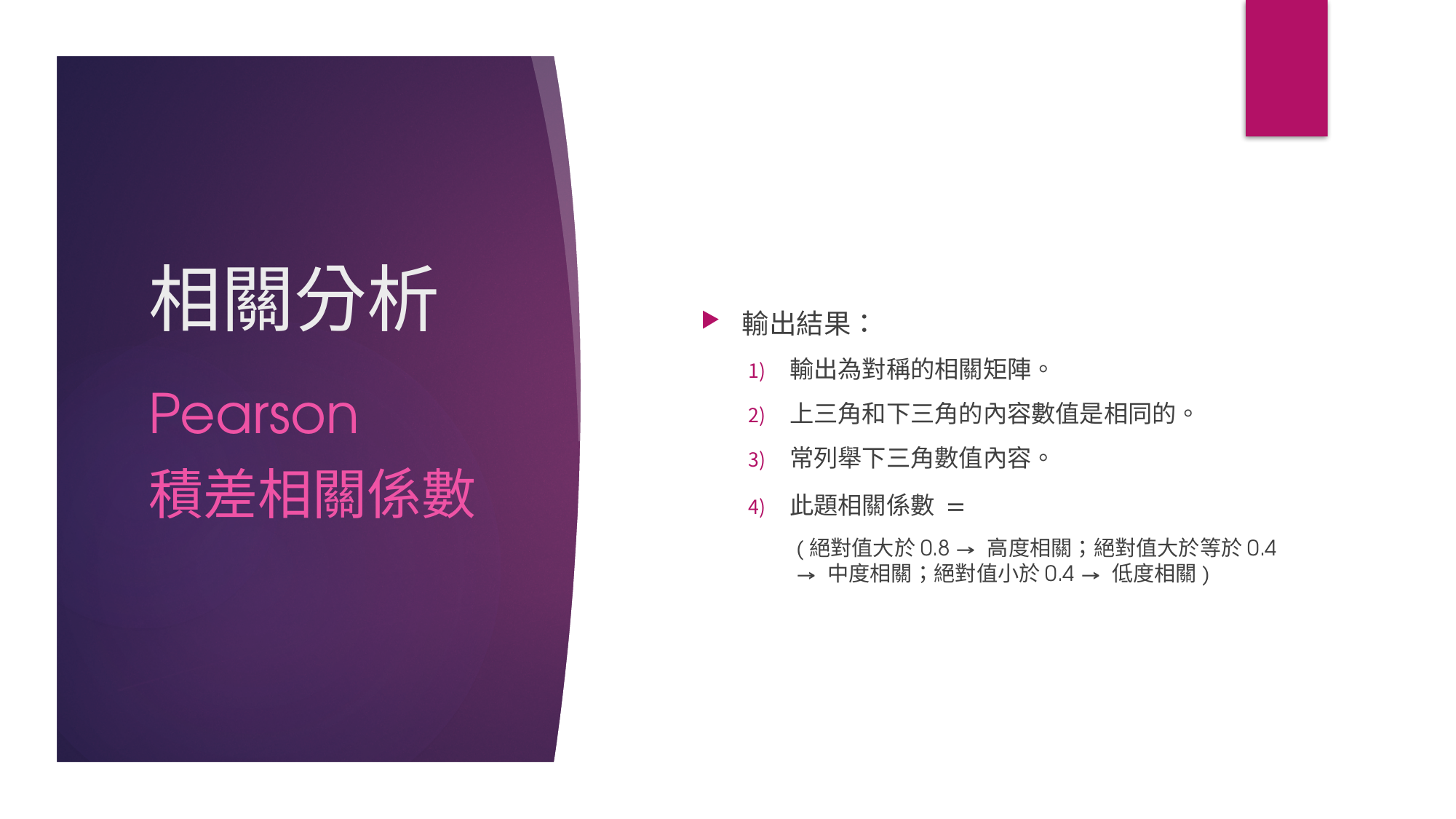

# 相關分析
輸出結果：
輸出為對稱的相關矩陣。
上三角和下三角的內容數值是相同的。
常列舉下三角數值內容。
此題相關係數 =
(絕對值大於0.8 → 高度相關；絕對值大於等於0.4 → 中度相關；絕對值小於0.4 → 低度相關)
Pearson
積差相關係數